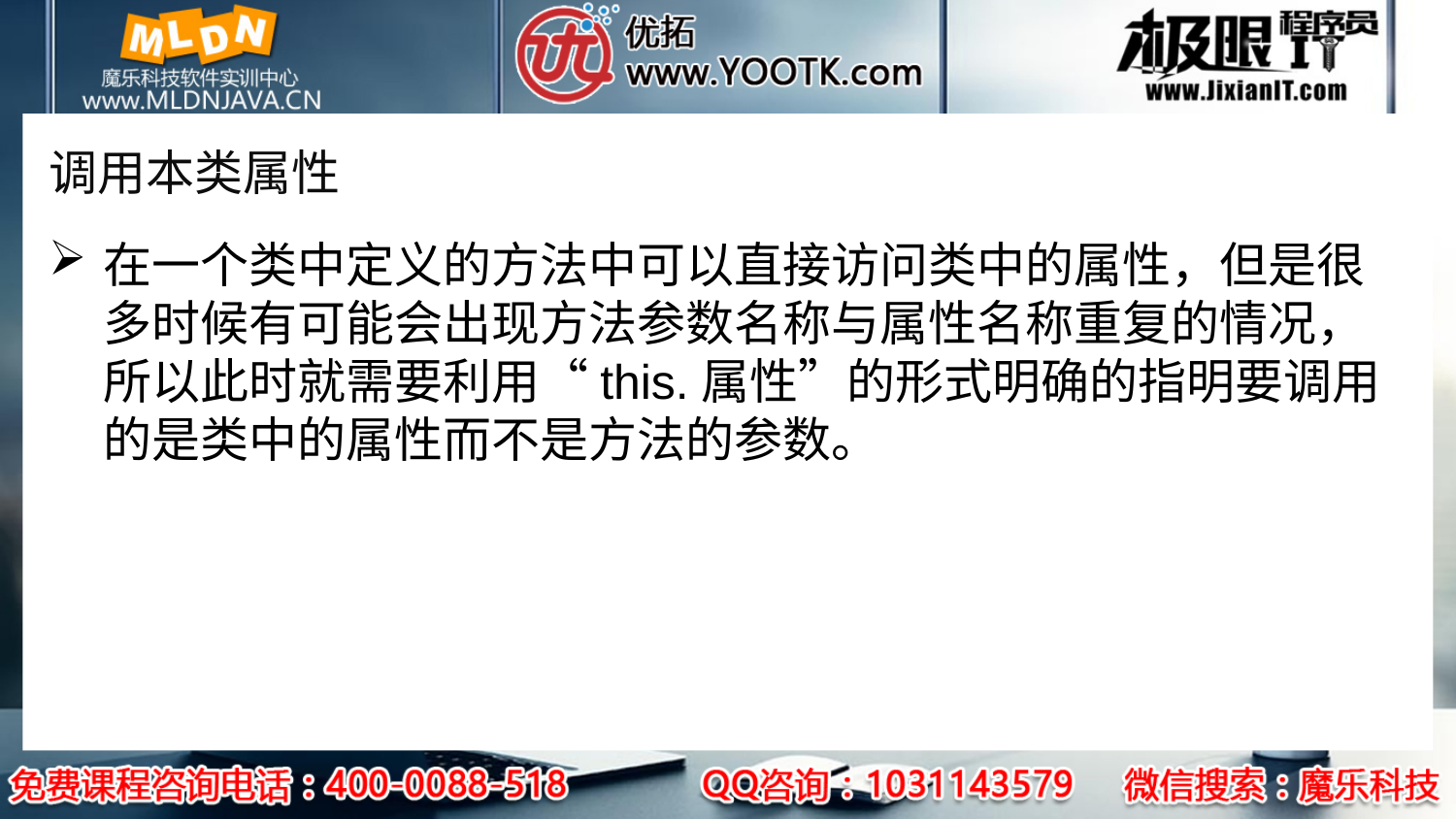

# 调用本类属性
在一个类中定义的方法中可以直接访问类中的属性，但是很多时候有可能会出现方法参数名称与属性名称重复的情况，所以此时就需要利用“this.属性”的形式明确的指明要调用的是类中的属性而不是方法的参数。